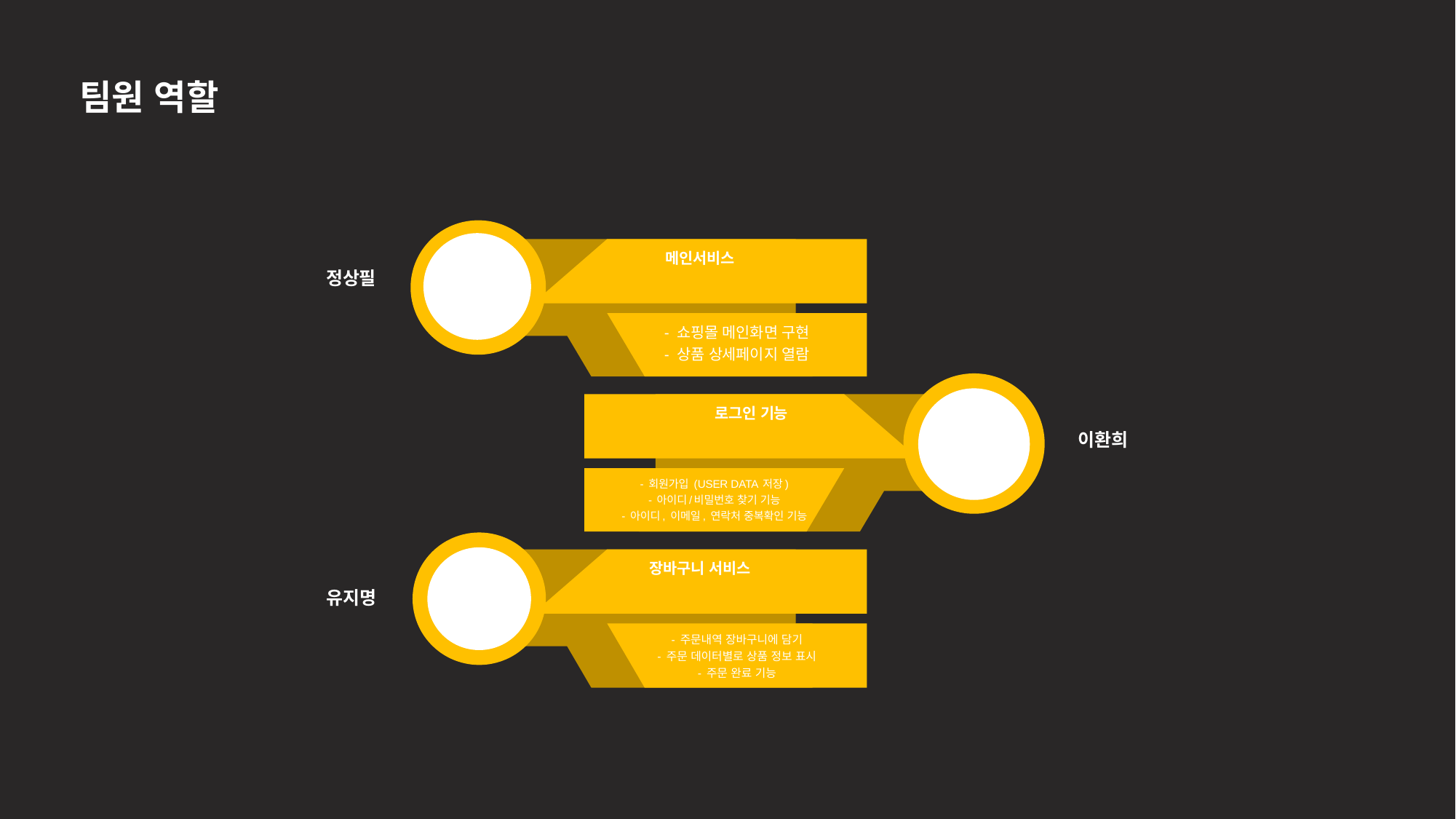

팀원 역할

01

메인서비스

- 쇼핑몰 메인화면 구현
- 상품 상세페이지 열람
정상필

02
로그인 기능

- 회원가입 (USER DATA 저장)
- 아이디/비밀번호 찾기 기능
- 아이디, 이메일, 연락처 중복확인 기능

이환희

03

장바구니 서비스

- 주문내역 장바구니에 담기
- 주문 데이터별로 상품 정보 표시
- 주문 완료 기능

유지명